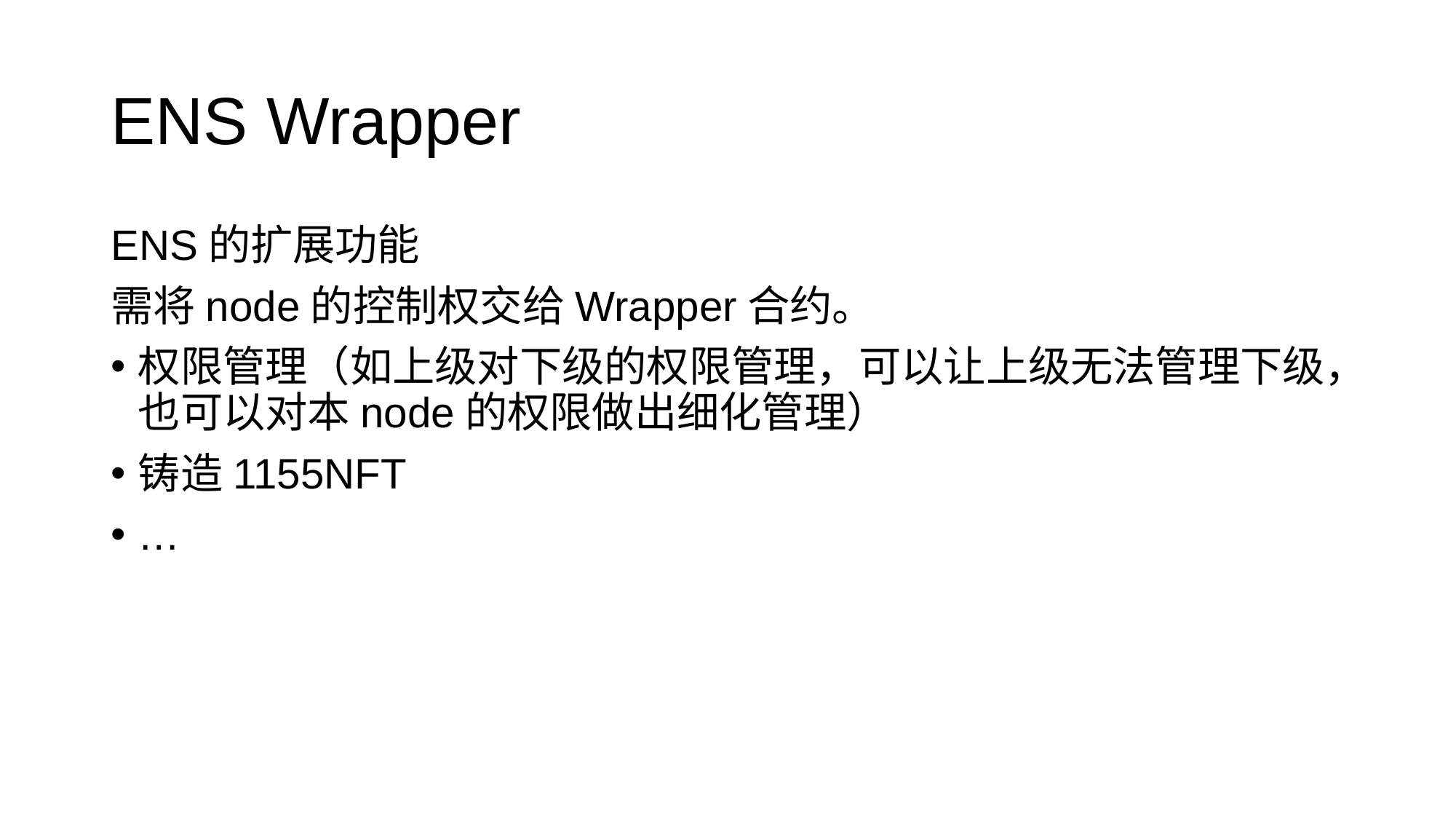

# ENS Wrapper
ENS的扩展功能
需将node的控制权交给Wrapper合约。
权限管理（如上级对下级的权限管理，可以让上级无法管理下级，也可以对本node的权限做出细化管理）
铸造1155NFT
…